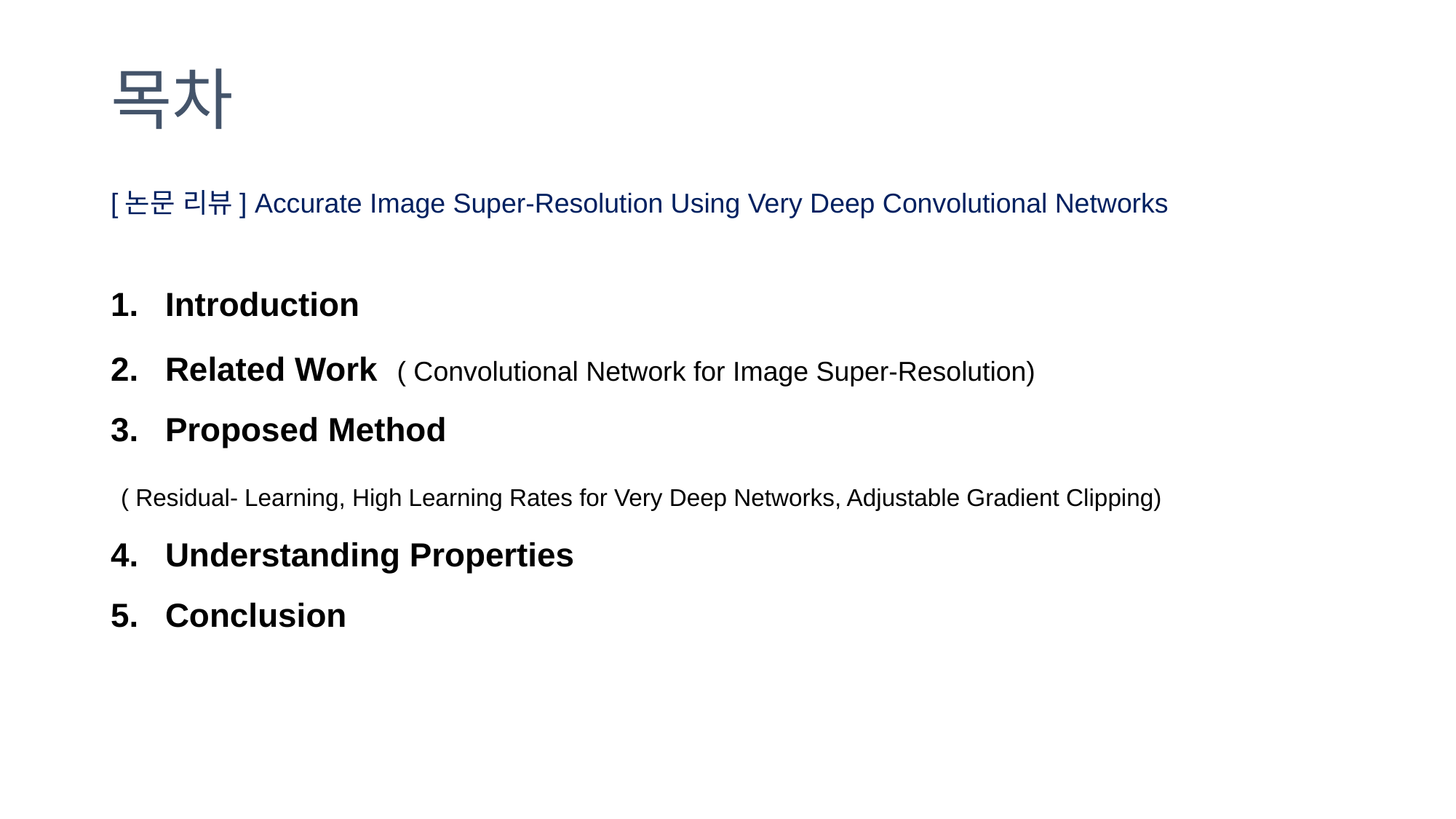

# 목차
[논문 리뷰] Accurate Image Super-Resolution Using Very Deep Convolutional Networks

Introduction
Related Work  ( Convolutional Network for Image Super-Resolution)
Proposed Method
 ( Residual- Learning, High Learning Rates for Very Deep Networks, Adjustable Gradient Clipping)
Understanding Properties
Conclusion